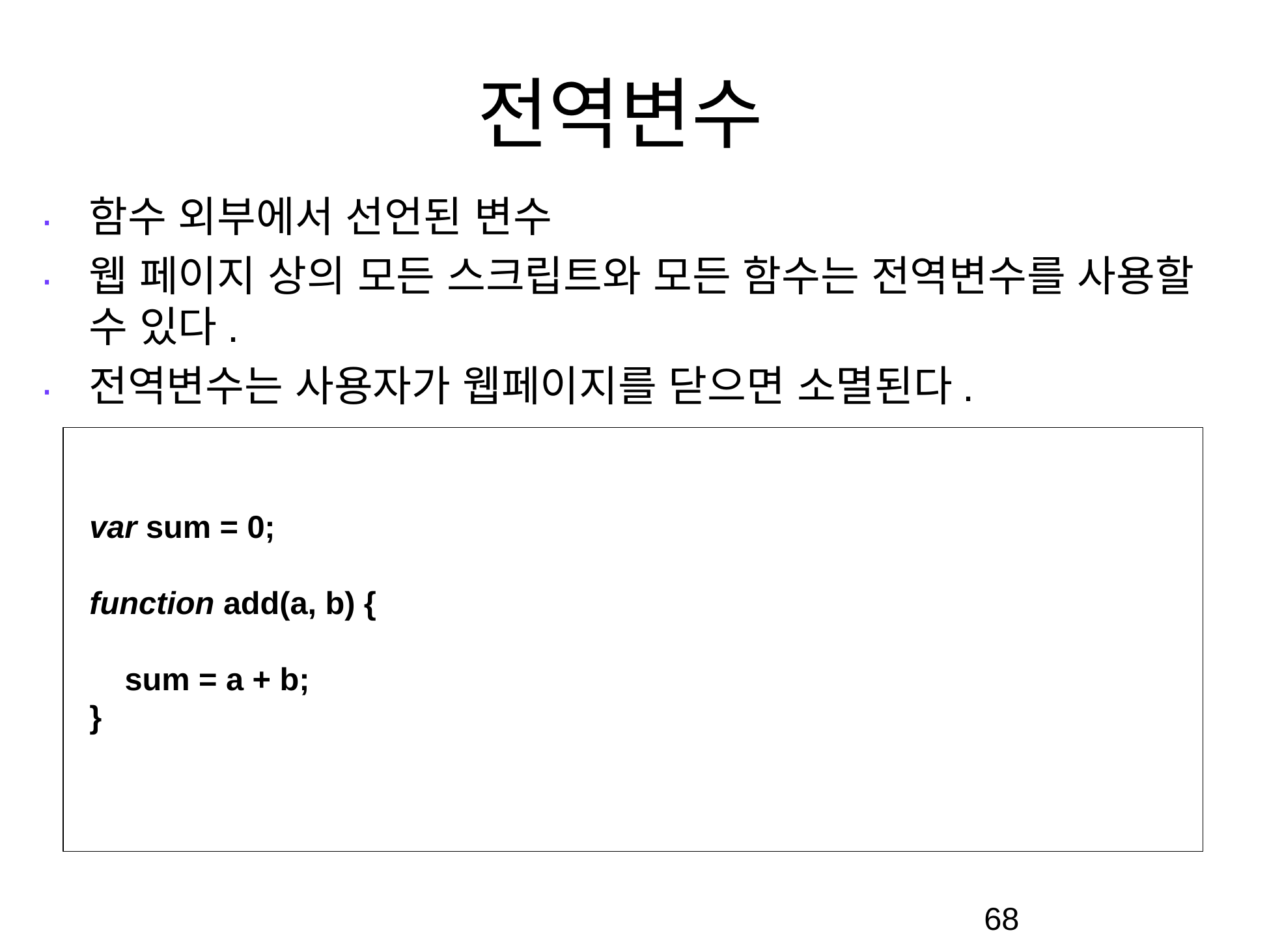

전역변수
함수 외부에서 선언된 변수
웹 페이지 상의 모든 스크립트와 모든 함수는 전역변수를 사용할 수 있다.
전역변수는 사용자가 웹페이지를 닫으면 소멸된다.

var sum = 0;

function add(a, b) {

    sum = a + b;
}

68